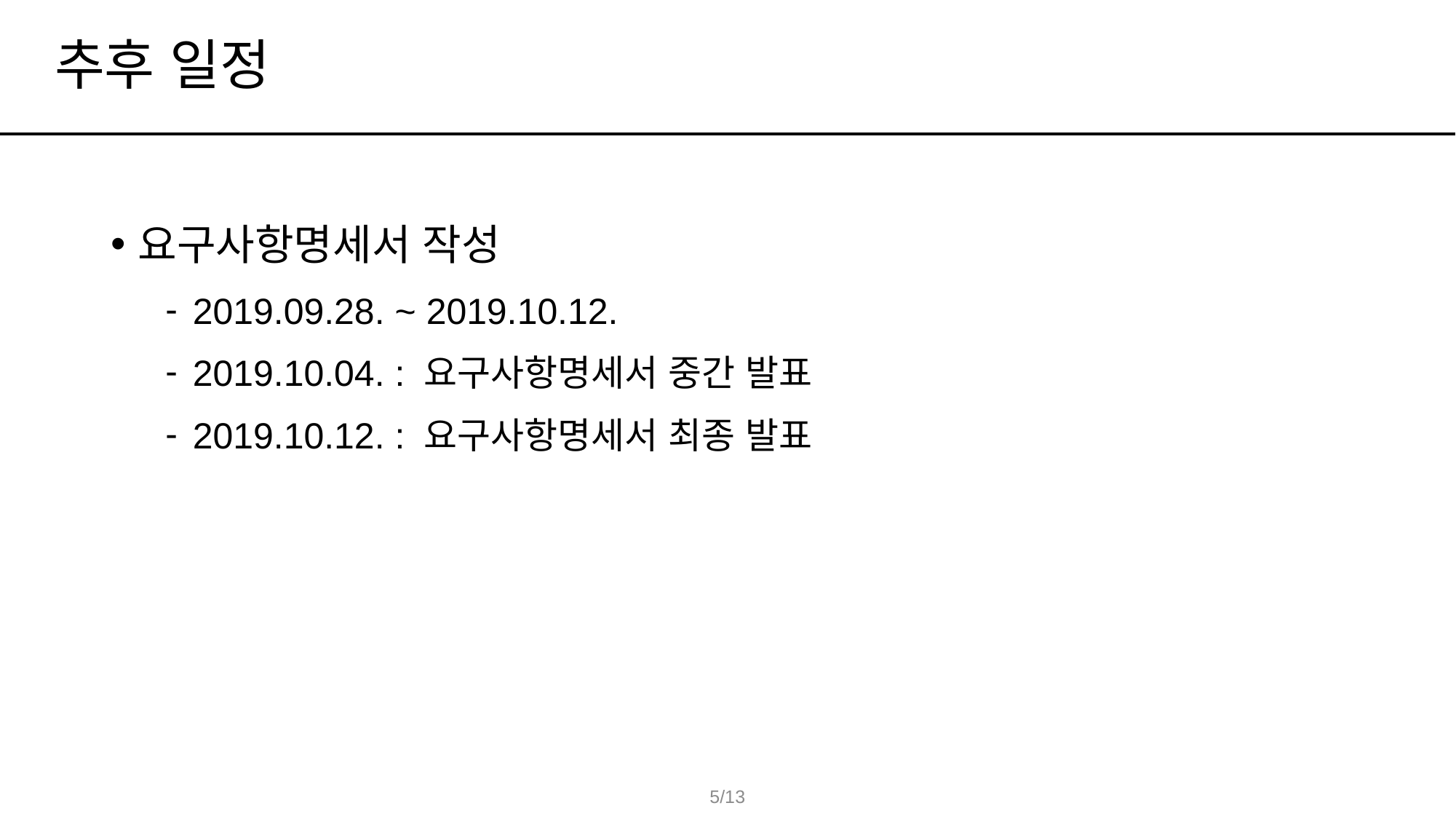

# 추후 일정
요구사항명세서 작성
2019.09.28. ~ 2019.10.12.
2019.10.04. : 요구사항명세서 중간 발표
2019.10.12. : 요구사항명세서 최종 발표
5/13